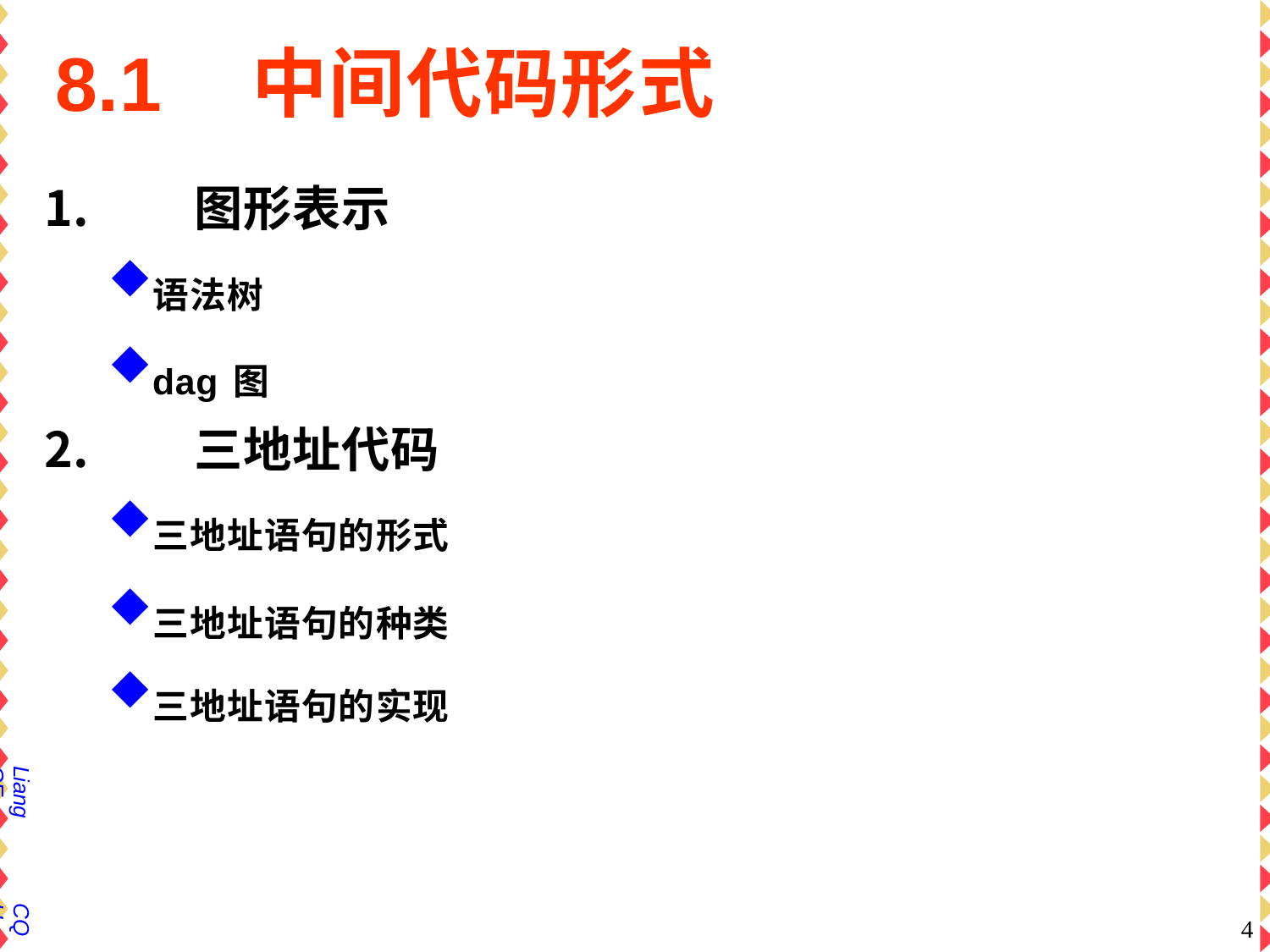

# 8.1	中间代码形式
图形表示
语法树
dag图
三地址代码
三地址语句的形式
三地址语句的种类
三地址语句的实现
Liang GE
CQU
4